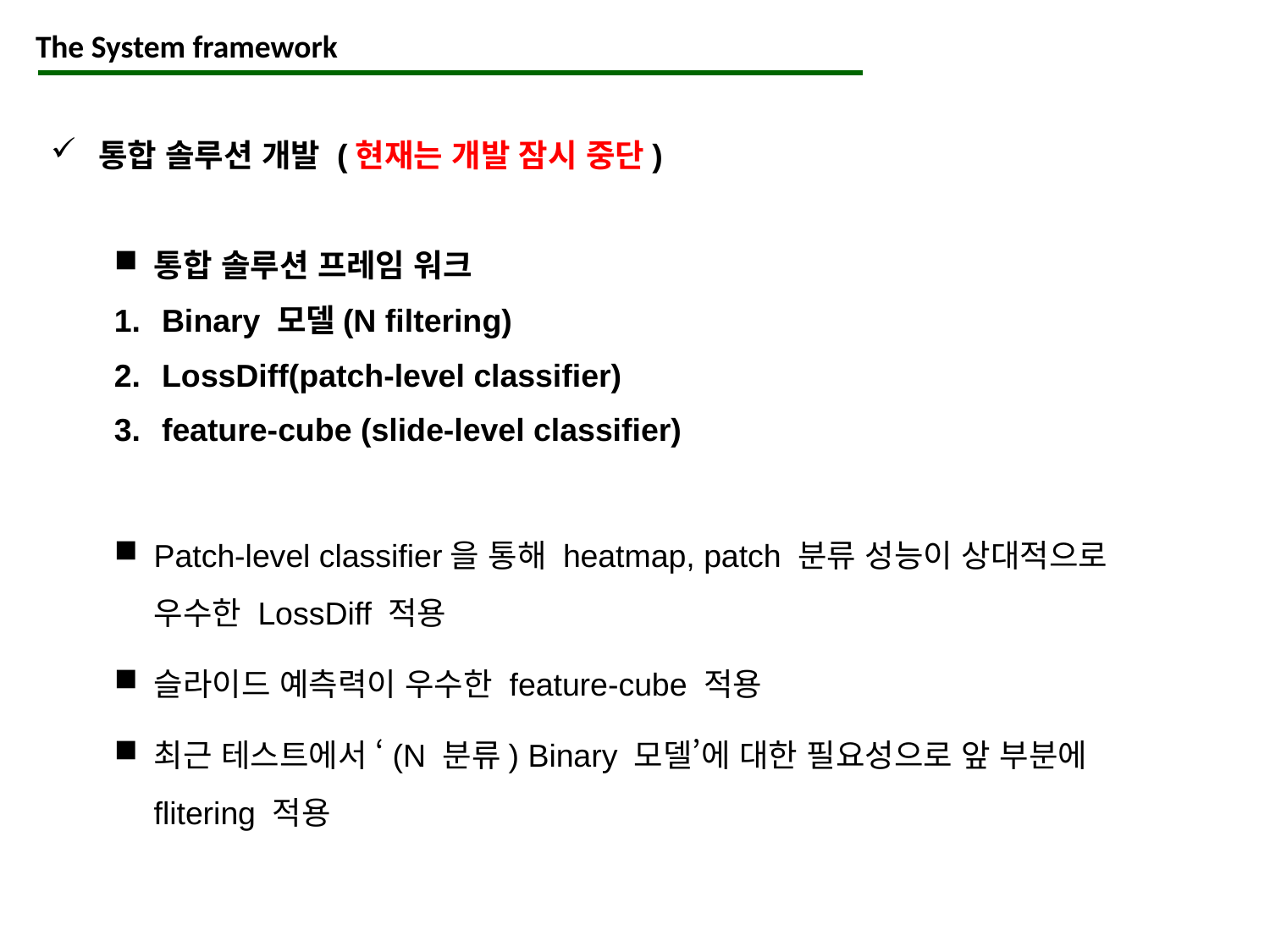

The System framework
통합 솔루션 개발 (현재는 개발 잠시 중단)

통합 솔루션 프레임 워크
Binary 모델(N filtering)
LossDiff(patch-level classifier)
feature-cube (slide-level classifier)

Patch-level classifier을 통해 heatmap, patch 분류 성능이 상대적으로 우수한 LossDiff 적용
슬라이드 예측력이 우수한 feature-cube 적용
최근 테스트에서 ‘(N 분류) Binary 모델’에 대한 필요성으로 앞 부분에 flitering 적용